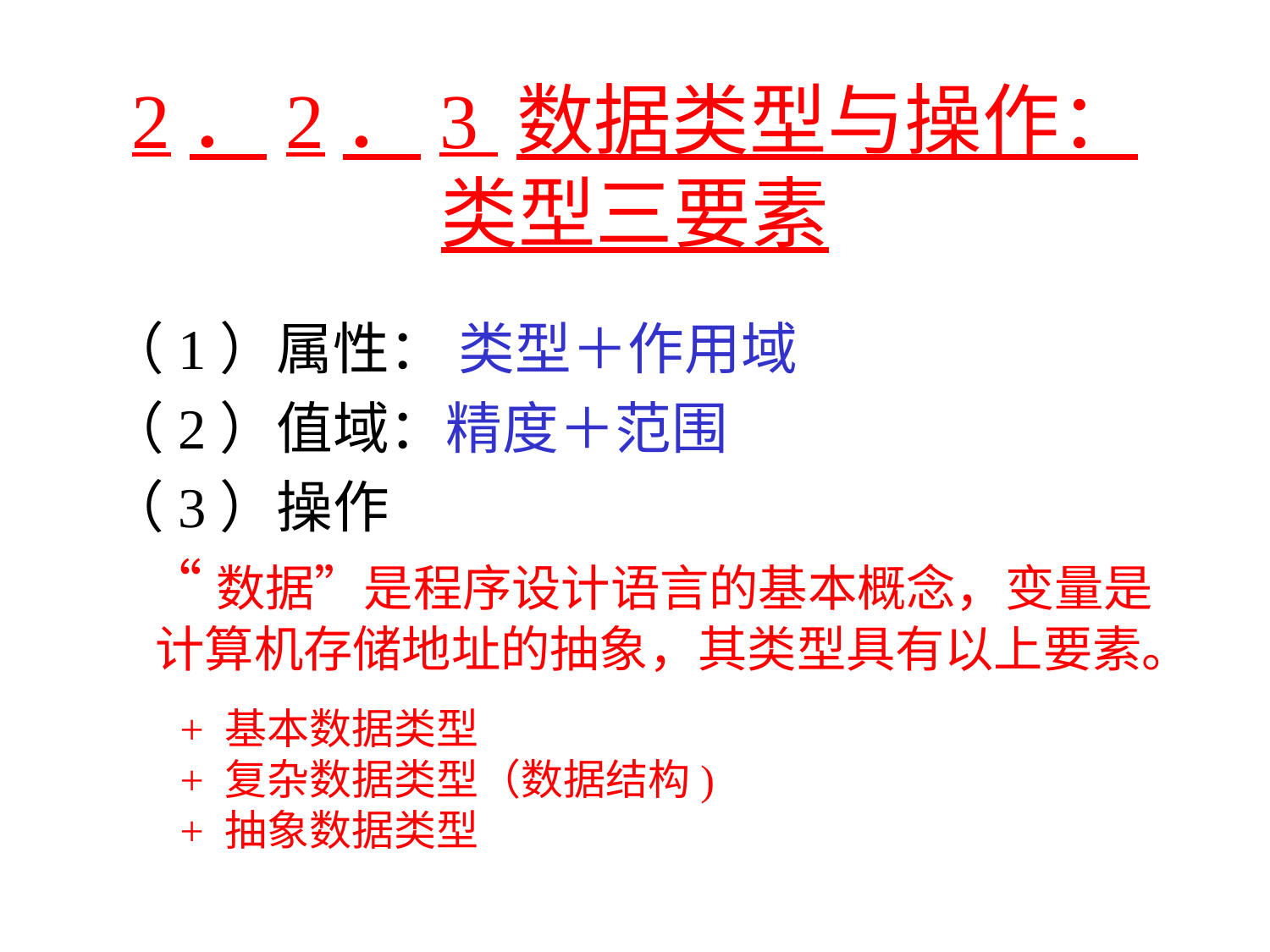

# 2．2．3 数据类型与操作： 类型三要素
（1）属性： 类型＋作用域
（2）值域：精度＋范围
（3）操作
   “数据”是程序设计语言的基本概念，变量是计算机存储地址的抽象，其类型具有以上要素。
+ 基本数据类型
+ 复杂数据类型（数据结构)
+ 抽象数据类型